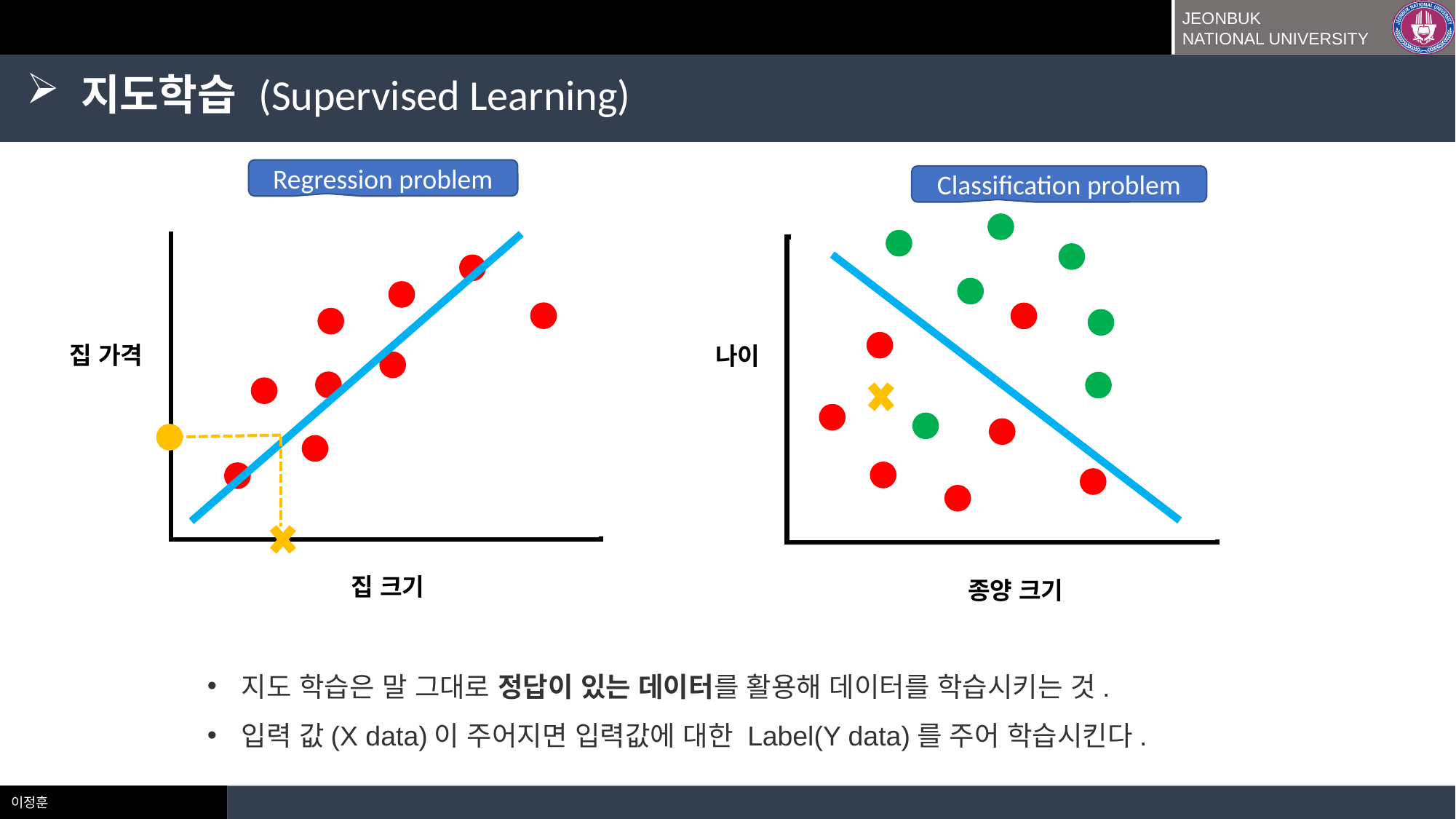

지도학습 (Supervised Learning)
Regression problem
Classification problem

집 가격
나이

 집 크기
 종양 크기
지도 학습은 말 그대로 정답이 있는 데이터를 활용해 데이터를 학습시키는 것.
입력 값(X data)이 주어지면 입력값에 대한 Label(Y data)를 주어 학습시킨다.